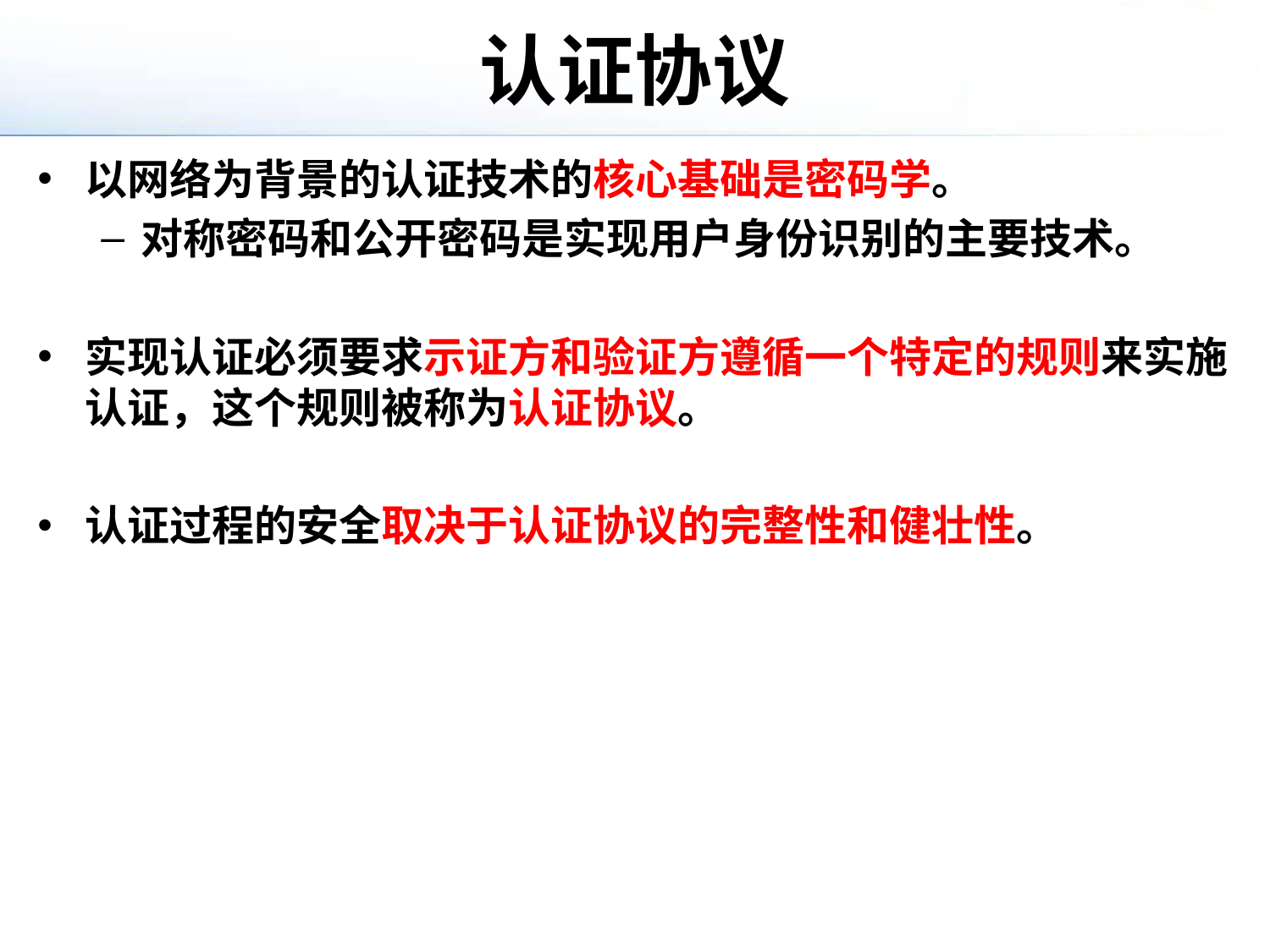

# 认证协议
以网络为背景的认证技术的核心基础是密码学。
对称密码和公开密码是实现用户身份识别的主要技术。

实现认证必须要求示证方和验证方遵循一个特定的规则来实施认证，这个规则被称为认证协议。

认证过程的安全取决于认证协议的完整性和健壮性。